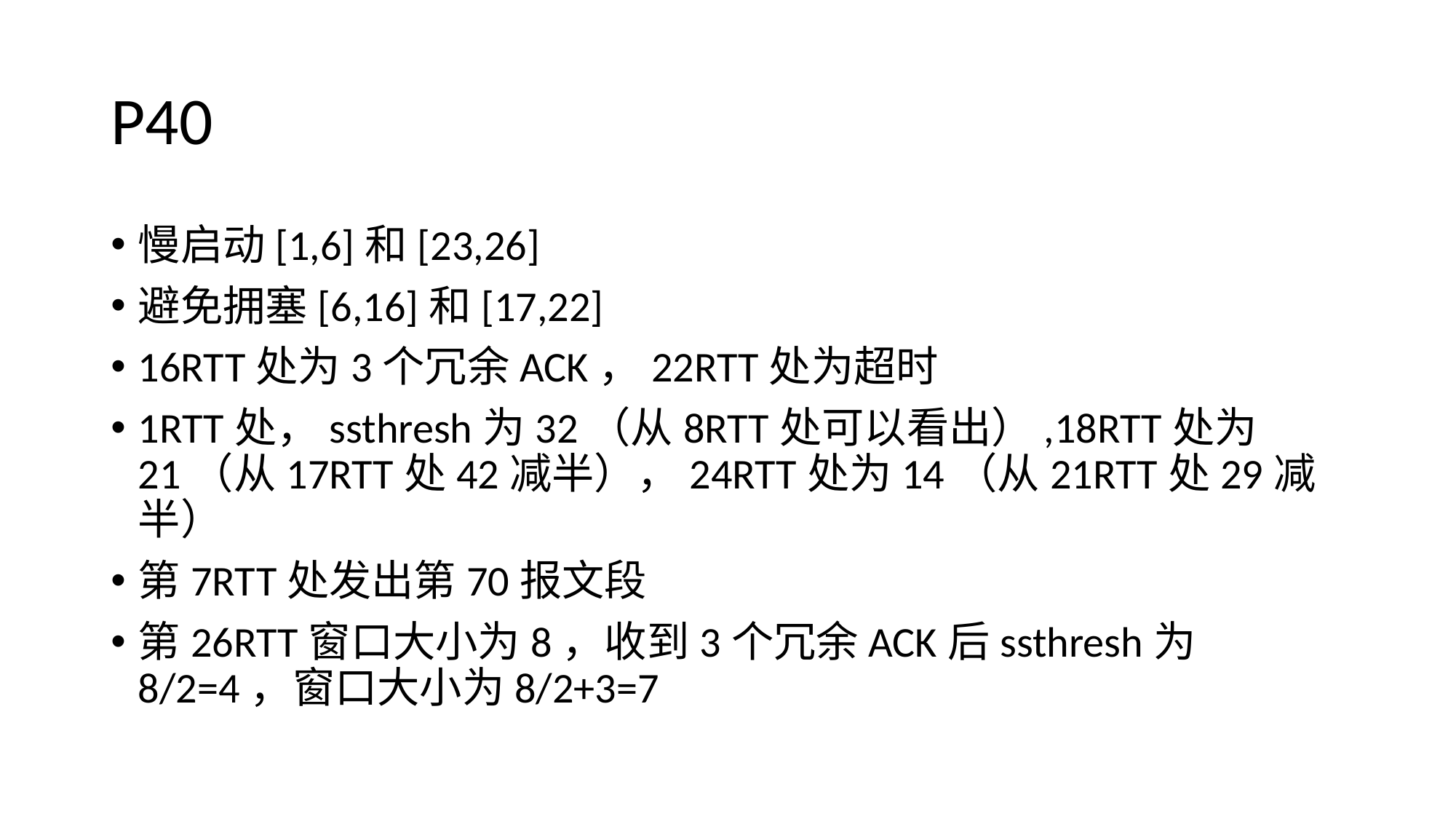

# P40
慢启动[1,6]和[23,26]
避免拥塞[6,16]和[17,22]
16RTT处为3个冗余ACK，22RTT处为超时
1RTT处，ssthresh为32（从8RTT处可以看出）,18RTT处为21（从17RTT处42减半），24RTT处为14（从21RTT处29减半）
第7RTT处发出第70报文段
第26RTT窗口大小为8，收到3个冗余ACK后ssthresh为8/2=4，窗口大小为8/2+3=7